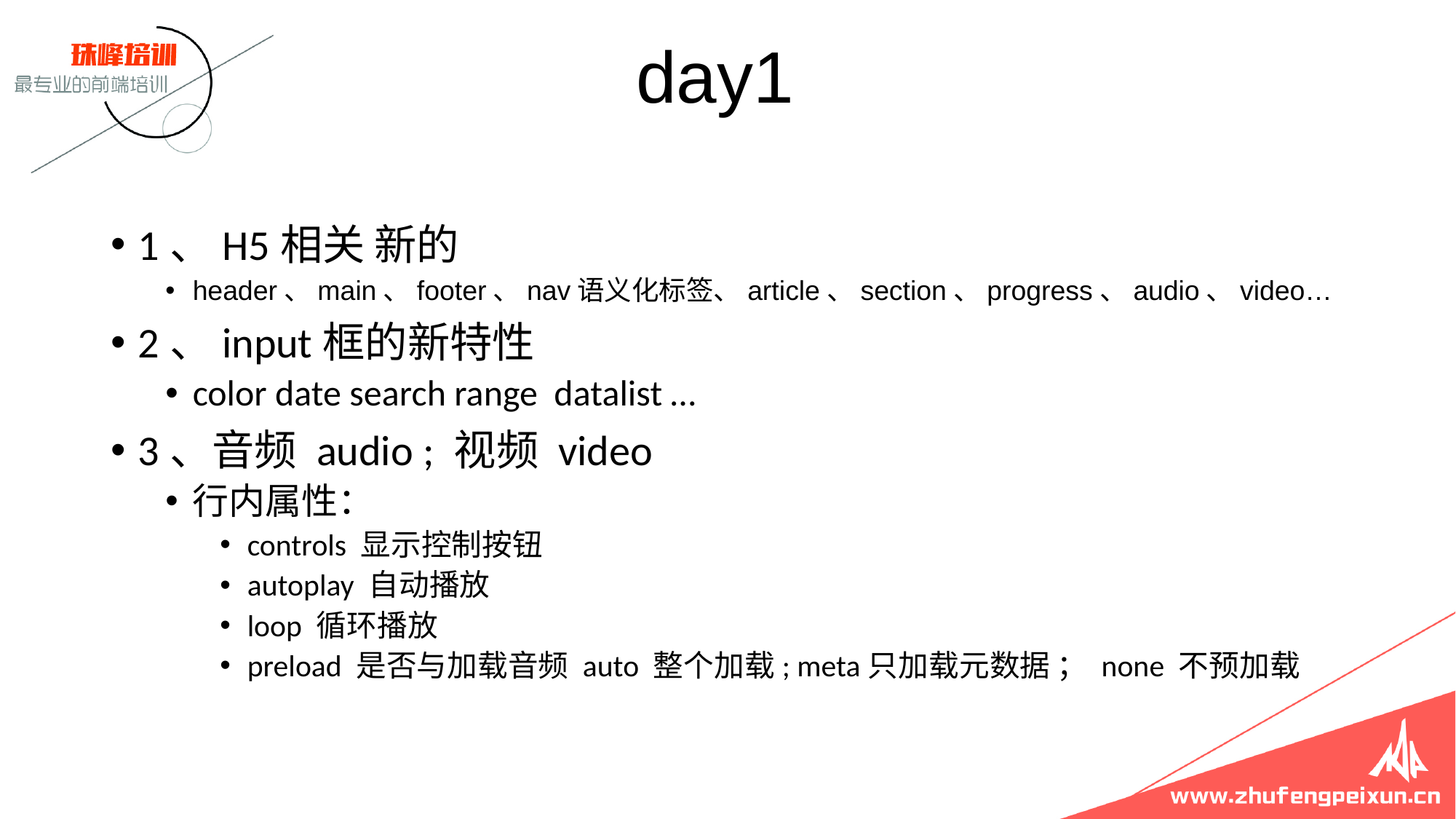

# day1
1、H5相关 新的
header、main、footer、nav语义化标签、article、section、progress、audio、video…
2、input框的新特性
color date search range  datalist …
3、音频 audio ; 视频 video
行内属性：
controls 显示控制按钮
autoplay 自动播放
loop 循环播放
preload 是否与加载音频 auto 整个加载; meta只加载元数据 ； none 不预加载